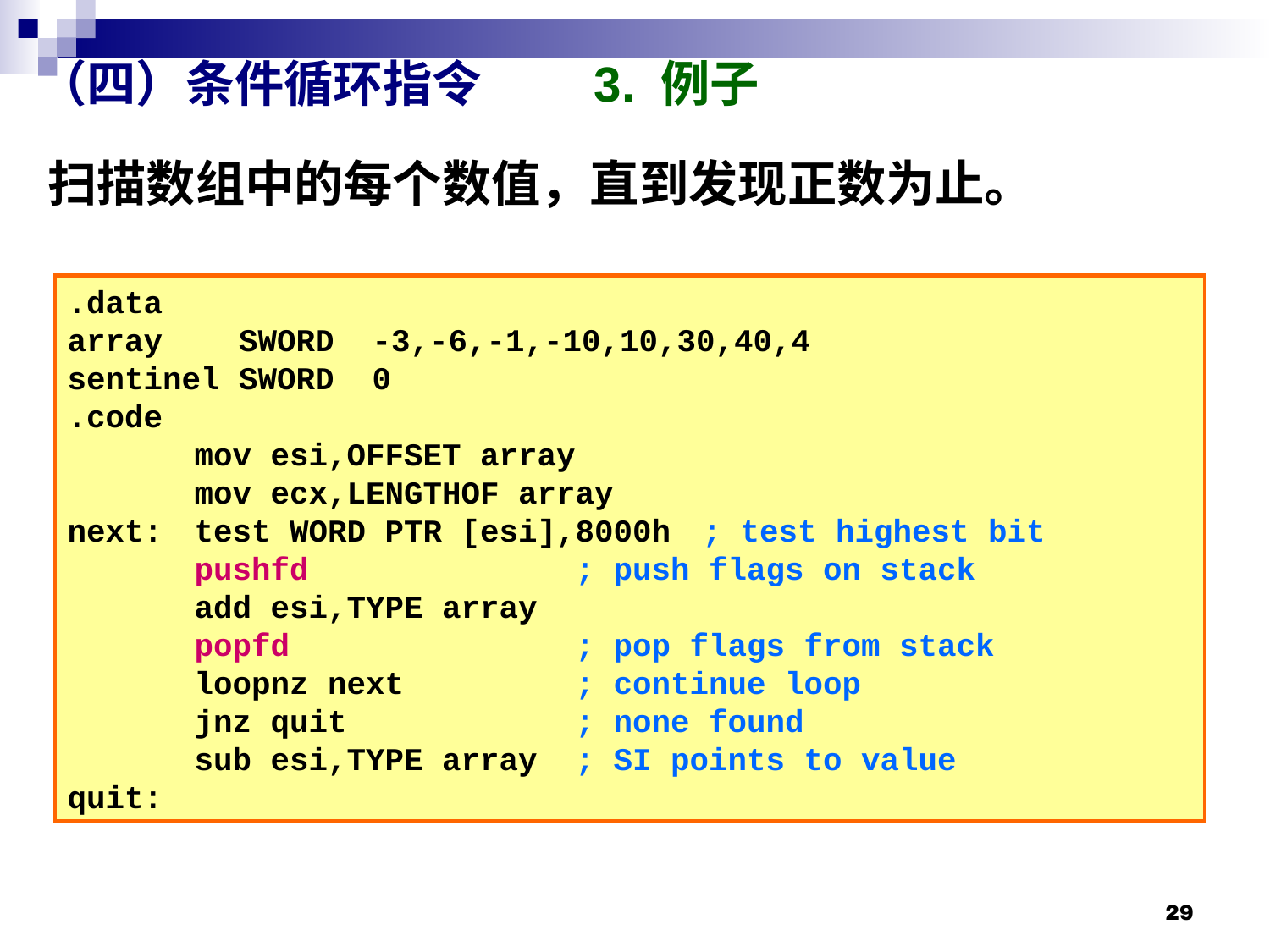

# （四）条件循环指令         3. 例子
扫描数组中的每个数值，直到发现正数为止。
.data
array    SWORD  -3,-6,-1,-10,10,30,40,4
sentinel SWORD  0
.code
	mov esi,OFFSET array
	mov ecx,LENGTHOF array
next:	test WORD PTR [esi],8000h	; test highest bit
	pushfd			; push flags on stack
	add esi,TYPE array
	popfd			; pop flags from stack
	loopnz next 		; continue loop
	jnz quit		; none found
	sub esi,TYPE array	; SI points to value
quit:
29